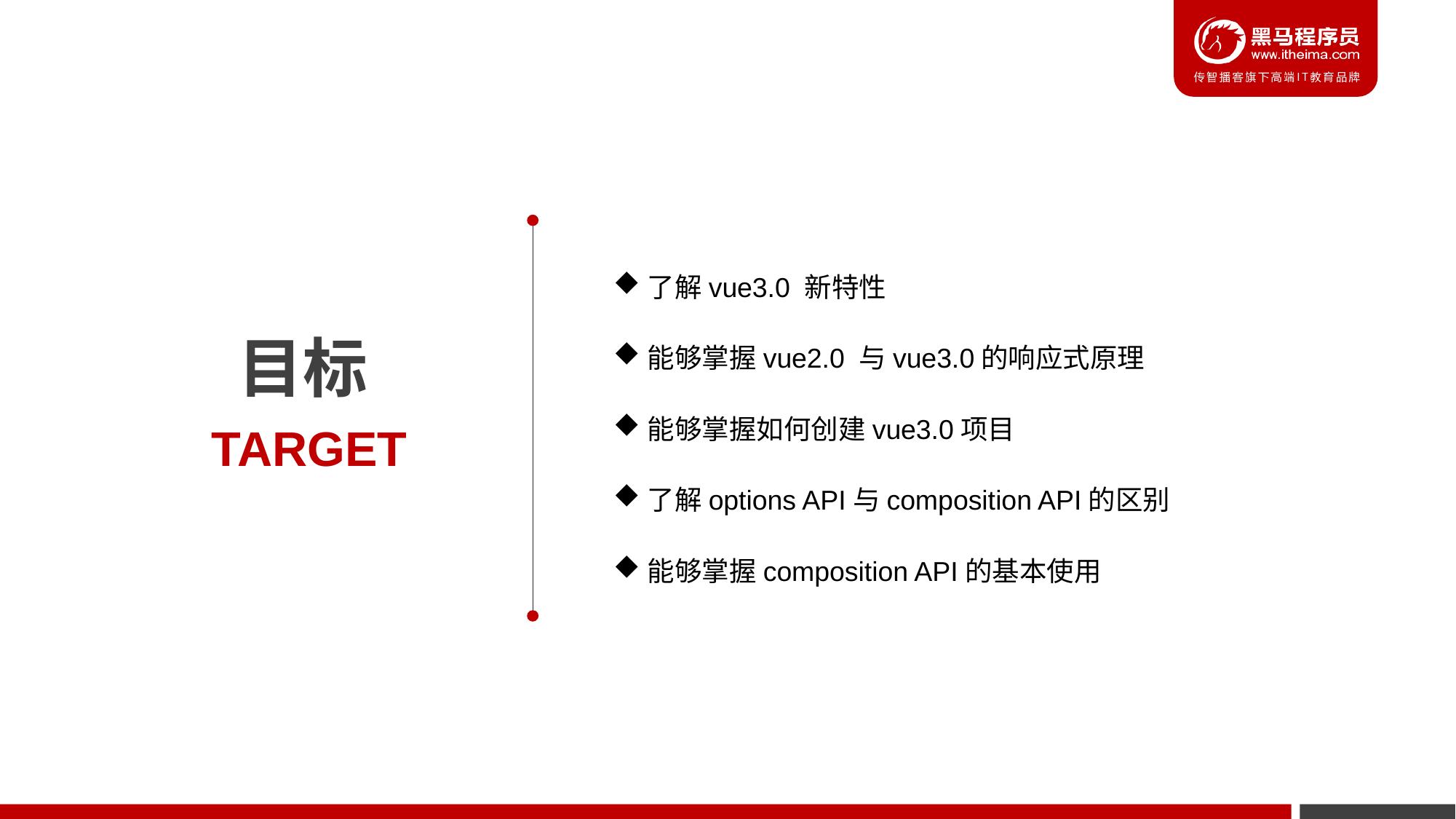

了解vue3.0 新特性
能够掌握vue2.0 与vue3.0的响应式原理
能够掌握如何创建vue3.0项目
了解options API与composition API的区别
能够掌握composition API的基本使用